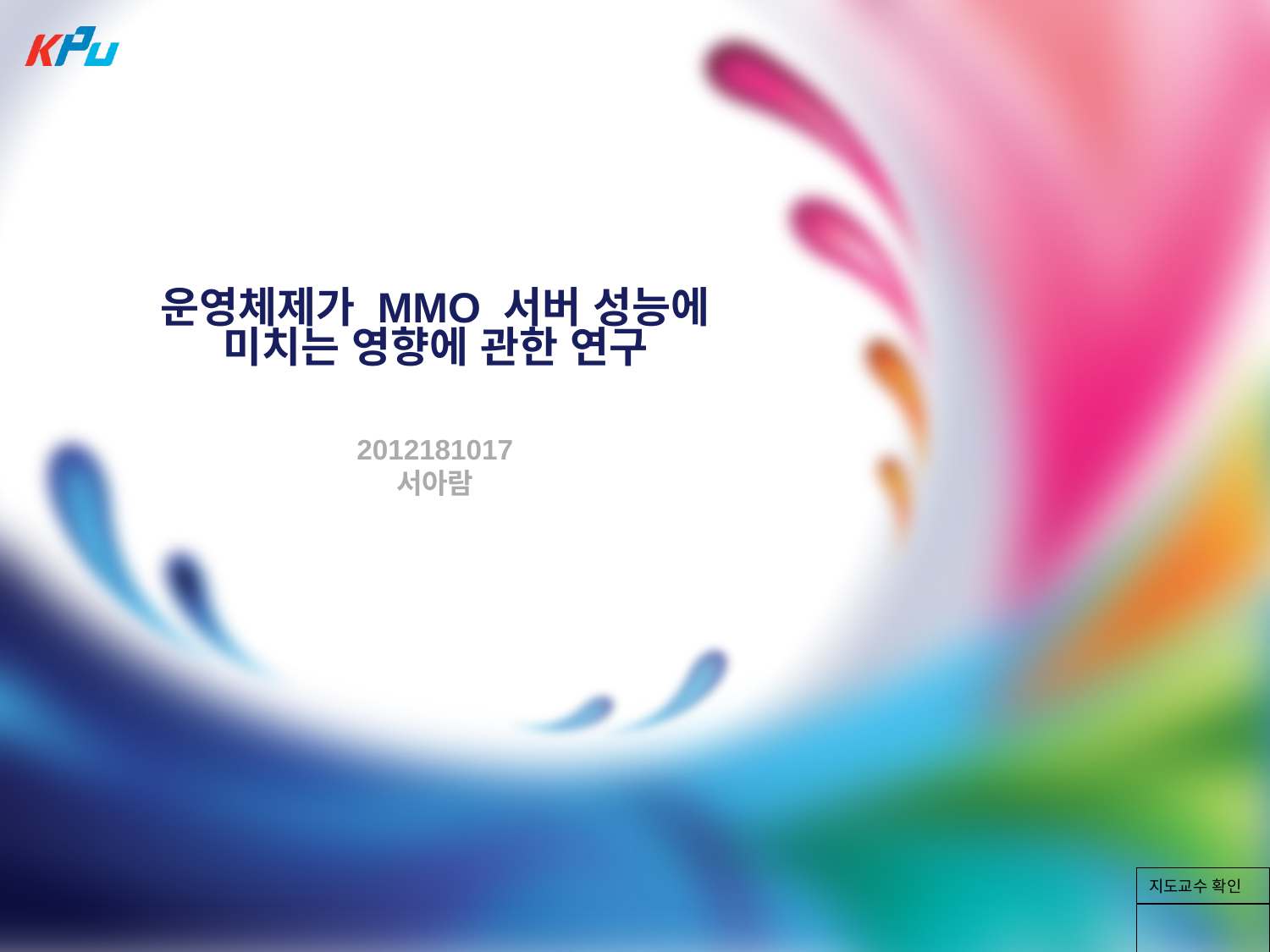

# 운영체제가 MMO 서버 성능에 미치는 영향에 관한 연구
2012181017
서아람
| 지도교수 확인 |
| --- |
|  |